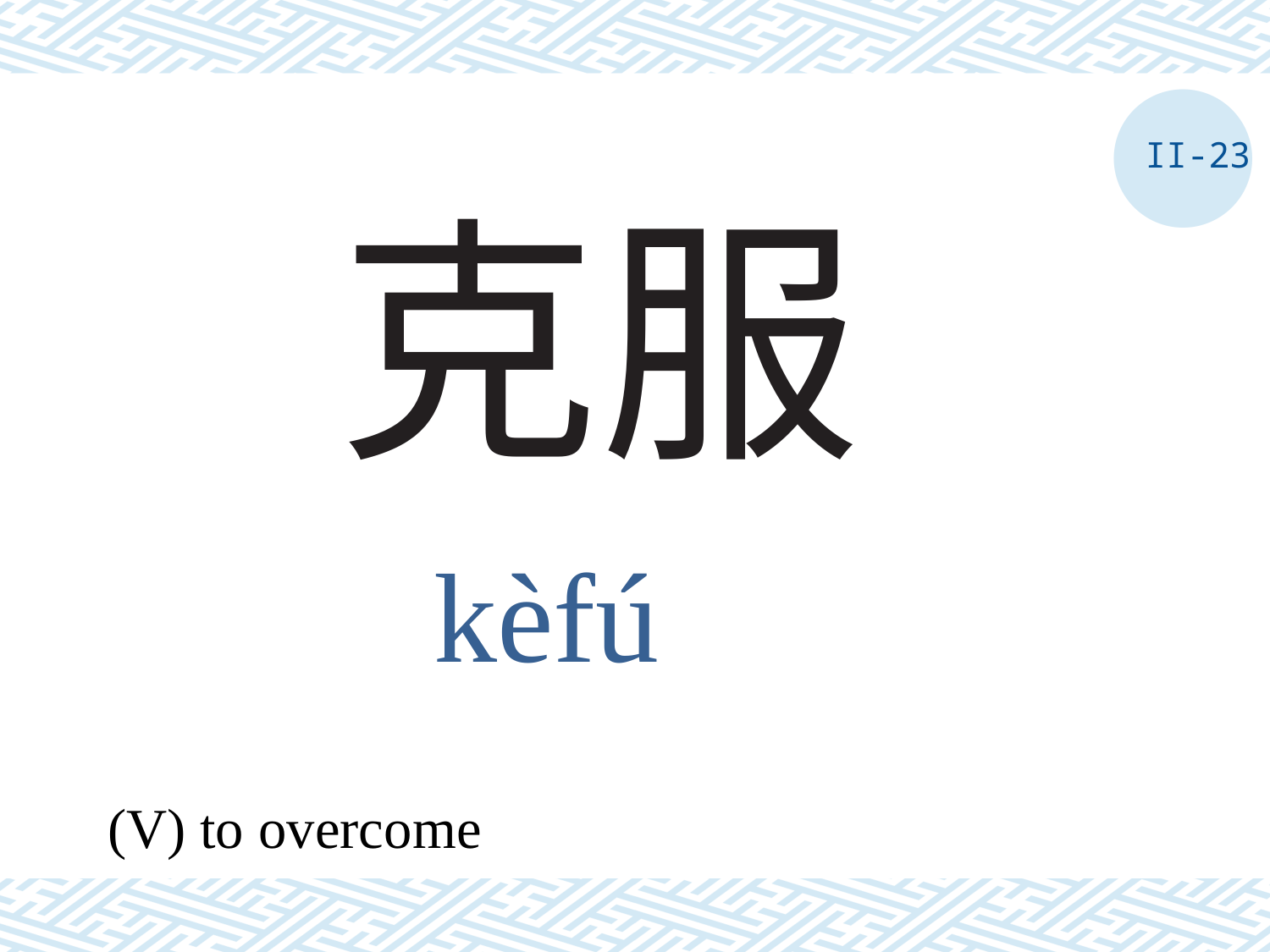

II-23

# 克服
kèfú
(V) to overcome